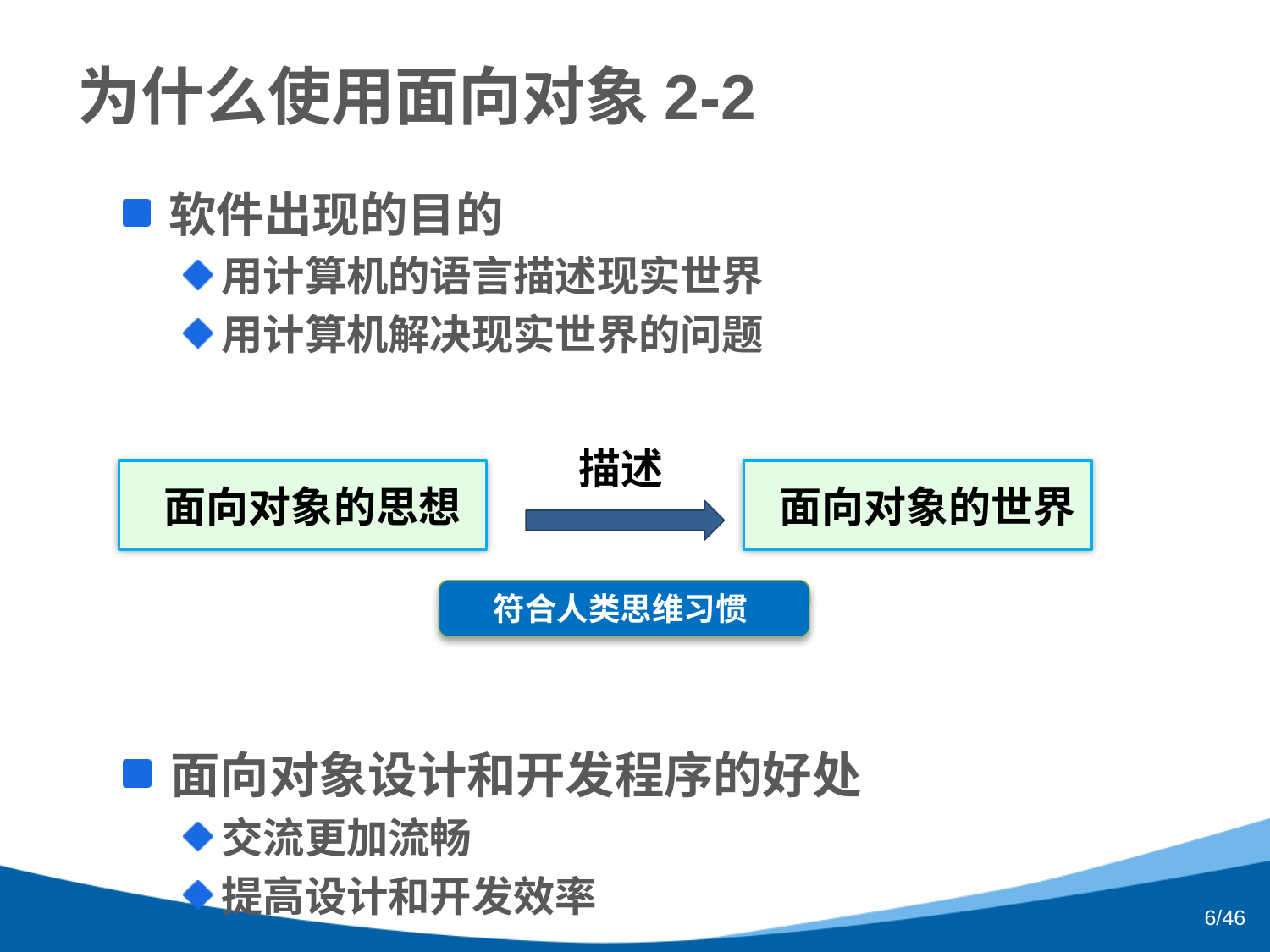

# 为什么使用面向对象2-2
软件出现的目的
用计算机的语言描述现实世界
用计算机解决现实世界的问题

面向对象设计和开发程序的好处
交流更加流畅
提高设计和开发效率

描述
 面向对象的思想
 面向对象的世界

符合人类思维习惯
6/46